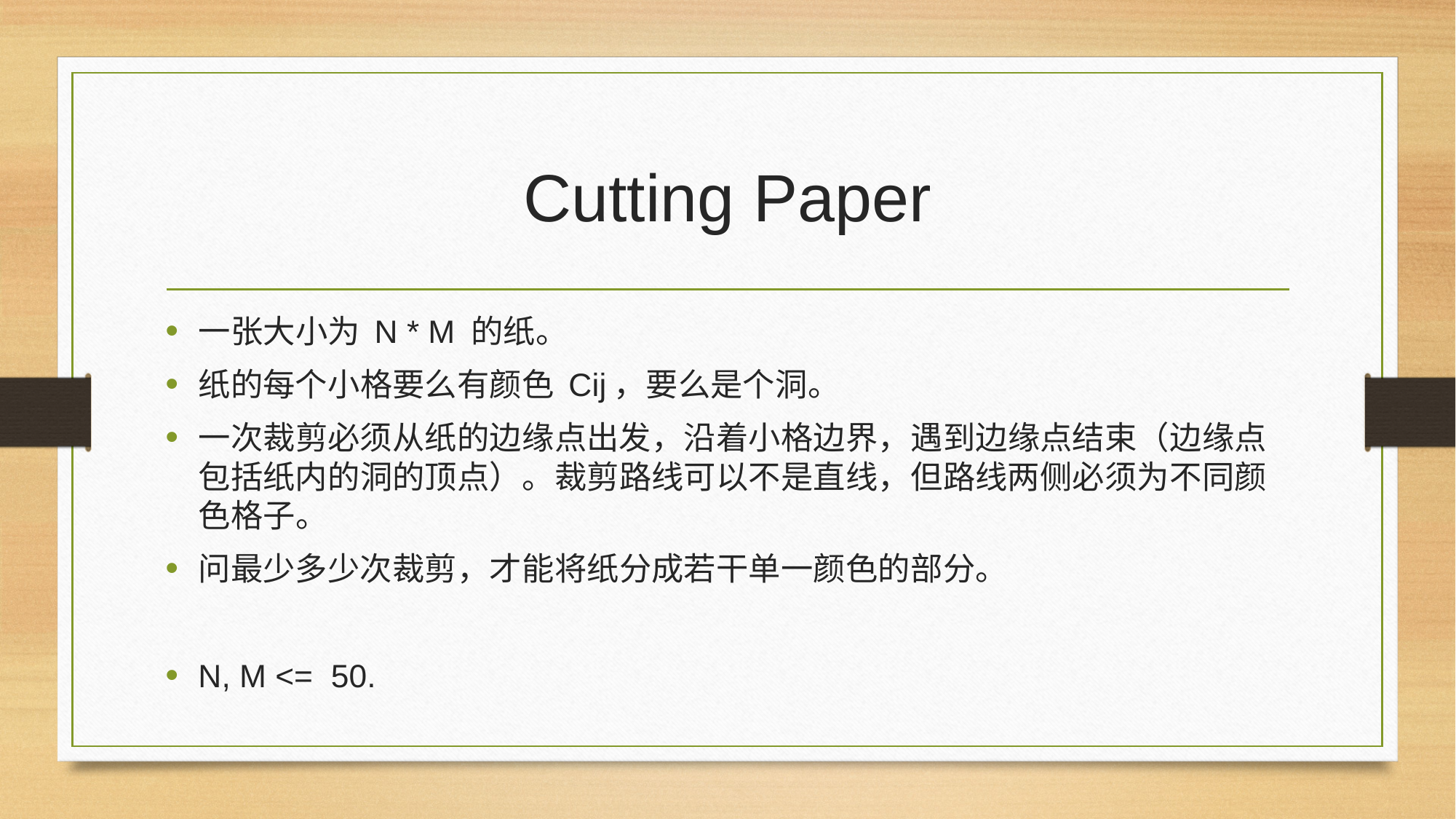

# Cutting Paper
一张大小为 N * M 的纸。
纸的每个小格要么有颜色 Cij，要么是个洞。
一次裁剪必须从纸的边缘点出发，沿着小格边界，遇到边缘点结束（边缘点包括纸内的洞的顶点）。裁剪路线可以不是直线，但路线两侧必须为不同颜色格子。
问最少多少次裁剪，才能将纸分成若干单一颜色的部分。

N, M <=  50.